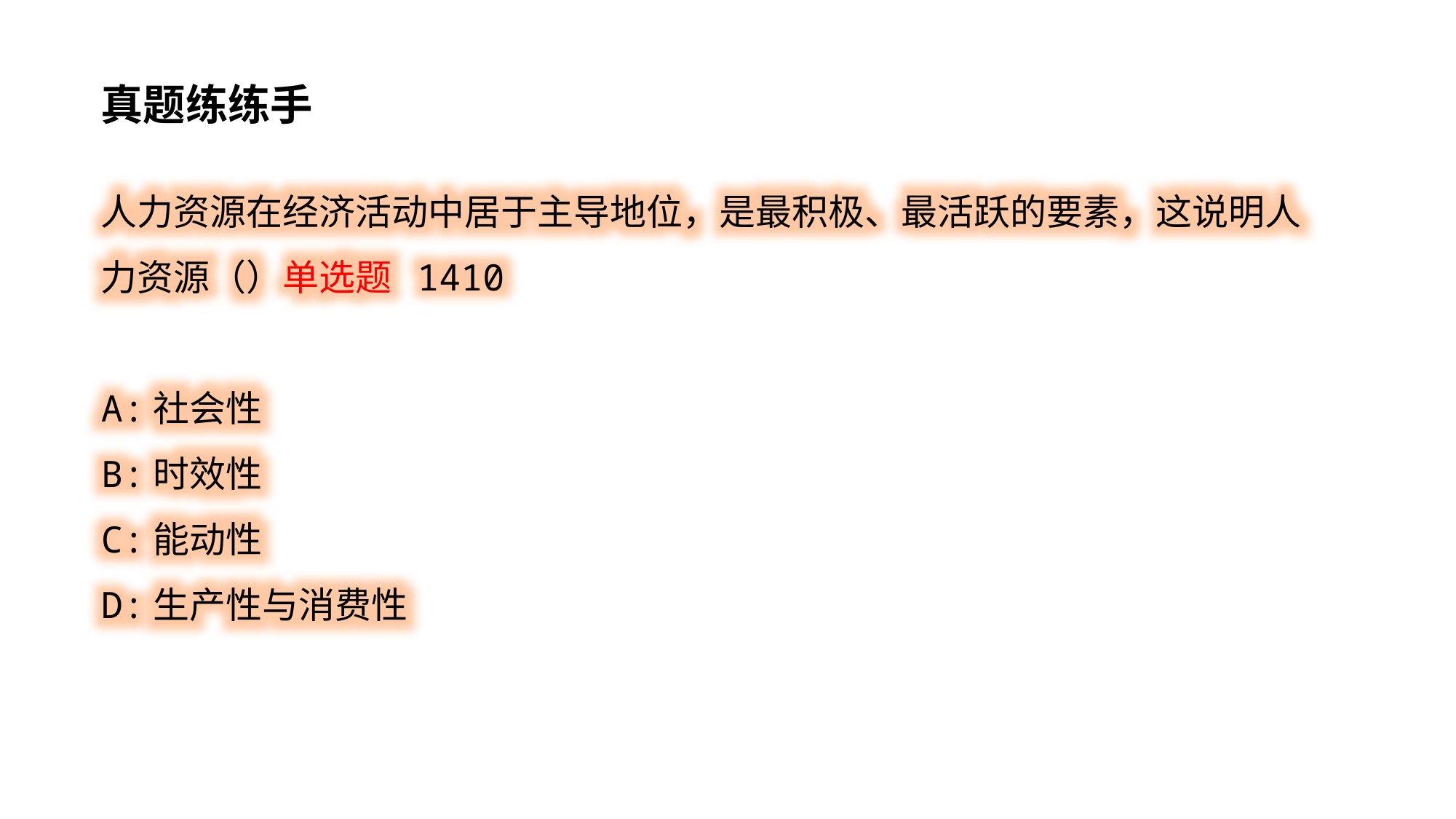

真题练练手
人力资源在经济活动中居于主导地位，是最积极、最活跃的要素，这说明人力资源（）单选题  1410

A:社会性
B:时效性
C:能动性
D:生产性与消费性